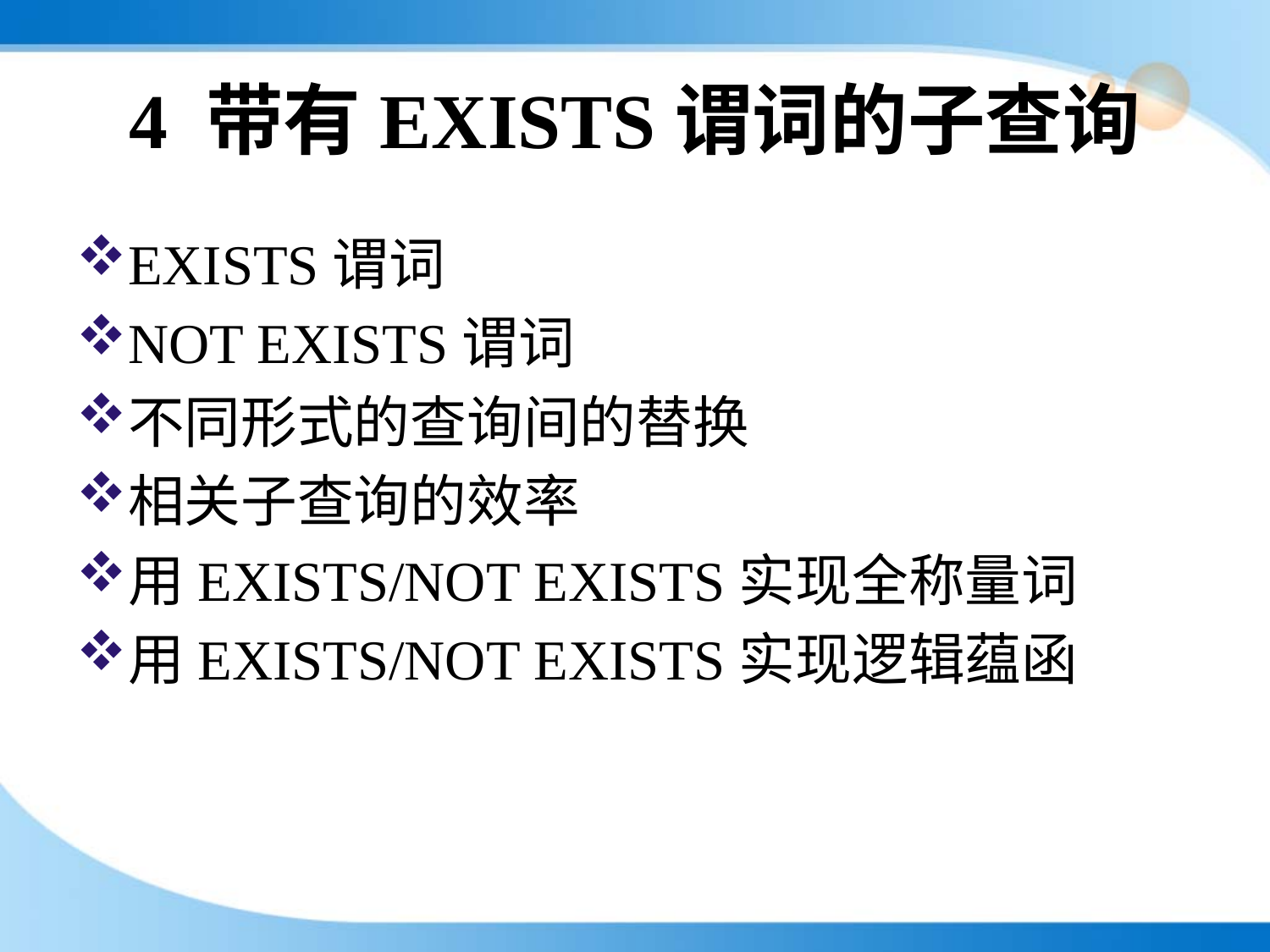

# 4 带有EXISTS谓词的子查询
EXISTS谓词
NOT EXISTS谓词
不同形式的查询间的替换
相关子查询的效率
用EXISTS/NOT EXISTS实现全称量词
用EXISTS/NOT EXISTS实现逻辑蕴函